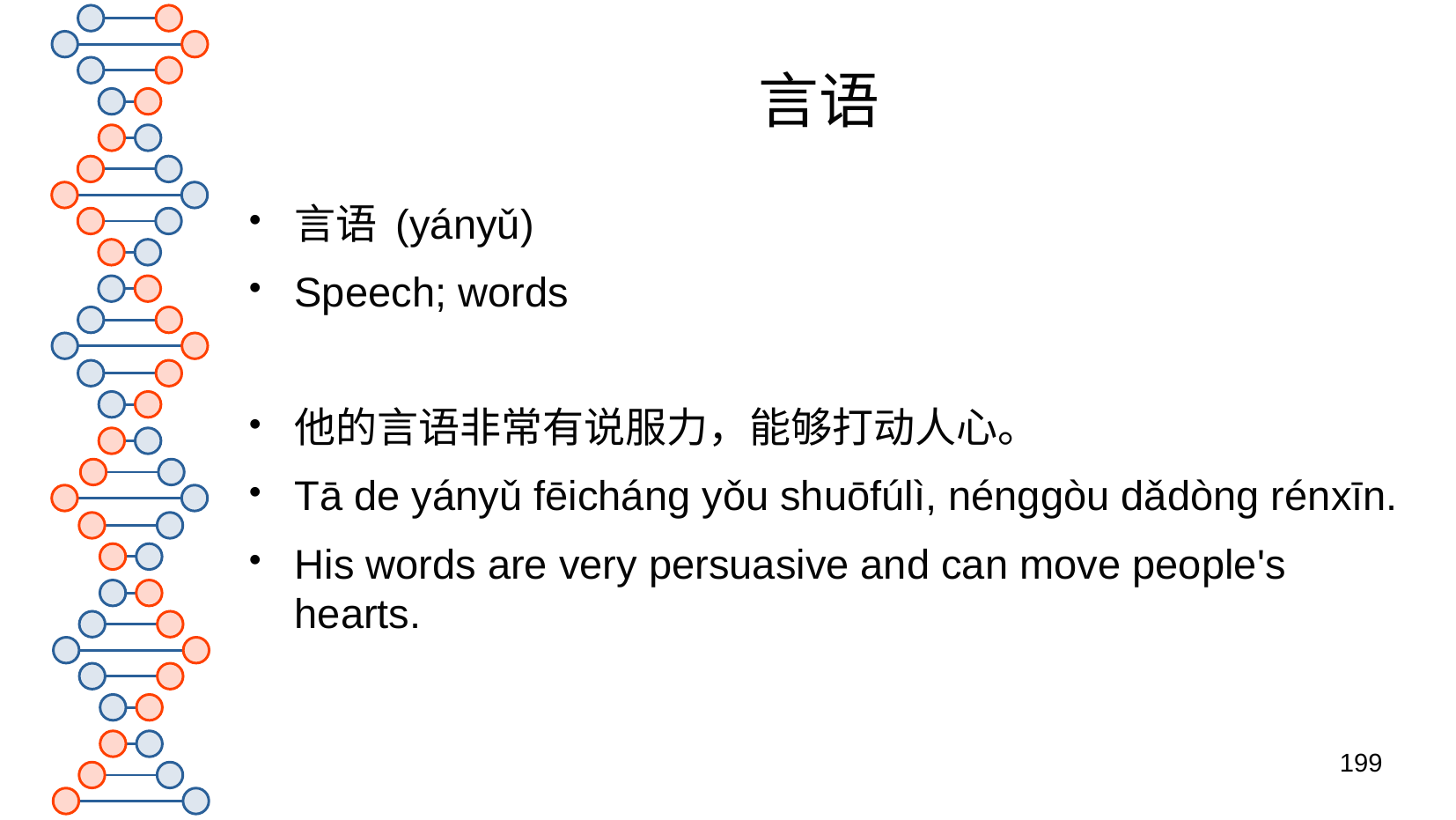

# 言语
言语 (yányǔ)
Speech; words

他的言语非常有说服力，能够打动人心。
Tā de yányǔ fēicháng yǒu shuōfúlì, nénggòu dǎdòng rénxīn.
His words are very persuasive and can move people's hearts.

199